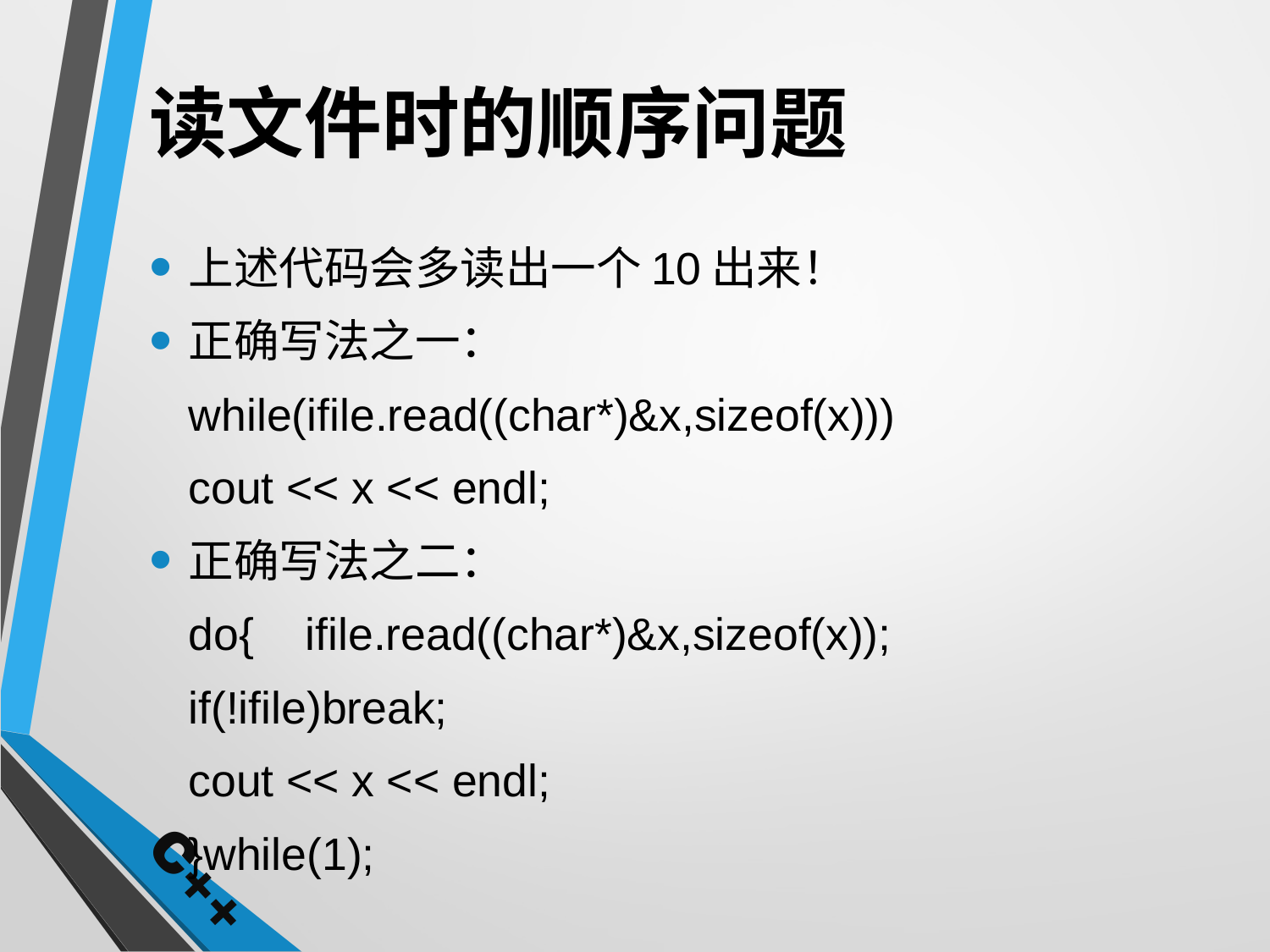

# 读文件时的顺序问题
上述代码会多读出一个10出来！
正确写法之一：
	while(ifile.read((char*)&x,sizeof(x)))
		cout << x << endl;
正确写法之二：
	do{	ifile.read((char*)&x,sizeof(x));
	if(!ifile)break;
	cout << x << endl;
	}while(1);